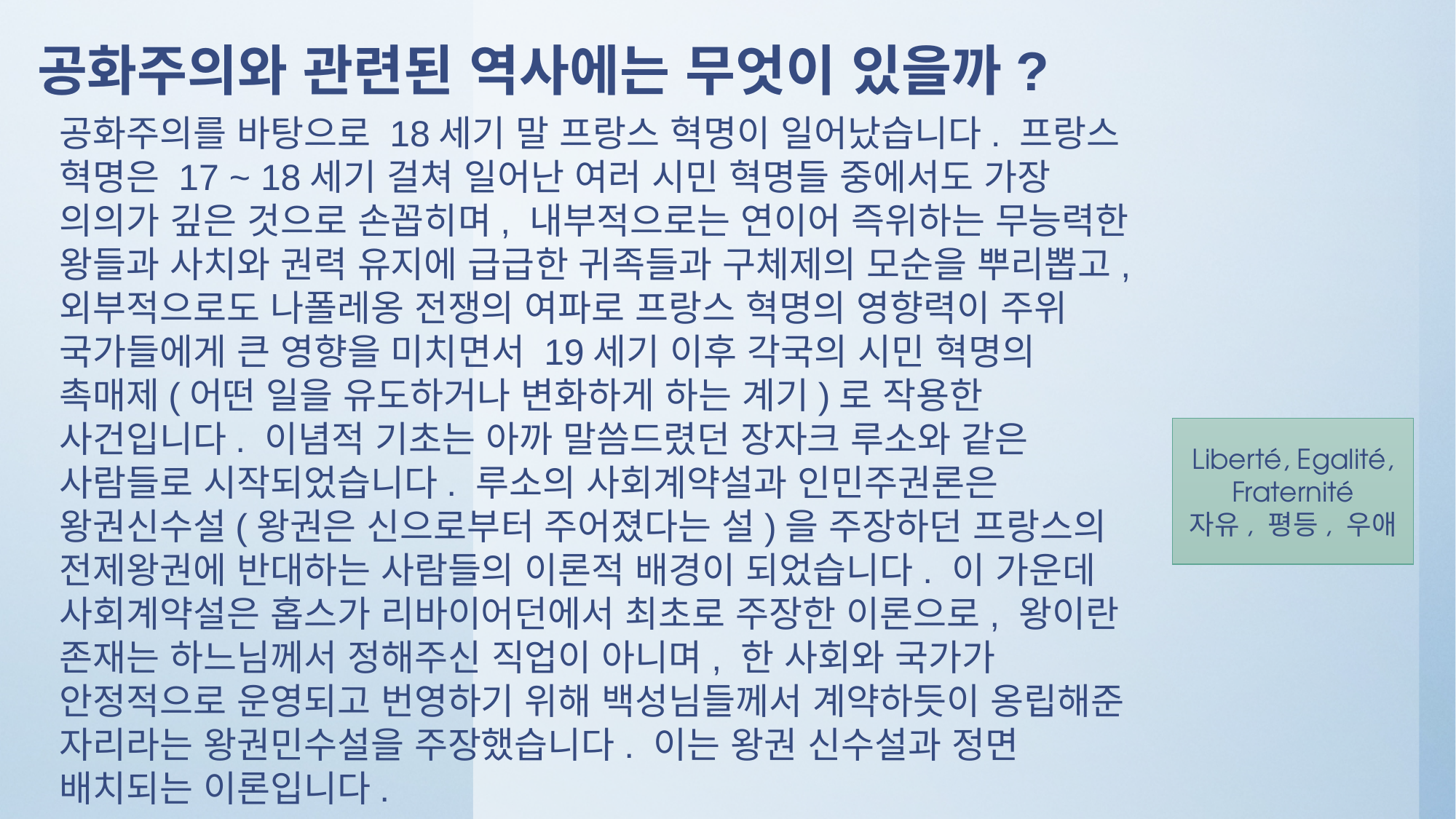

# 공화주의와 관련된 역사에는 무엇이 있을까?
공화주의를 바탕으로 18세기 말 프랑스 혁명이 일어났습니다. 프랑스 혁명은 17 ~ 18세기 걸쳐 일어난 여러 시민 혁명들 중에서도 가장 의의가 깊은 것으로 손꼽히며, 내부적으로는 연이어 즉위하는 무능력한 왕들과 사치와 권력 유지에 급급한 귀족들과 구체제의 모순을 뿌리뽑고, 외부적으로도 나폴레옹 전쟁의 여파로 프랑스 혁명의 영향력이 주위 국가들에게 큰 영향을 미치면서 19세기 이후 각국의 시민 혁명의 촉매제(어떤 일을 유도하거나 변화하게 하는 계기)로 작용한 사건입니다. 이념적 기초는 아까 말씀드렸던 장자크 루소와 같은 사람들로 시작되었습니다. 루소의 사회계약설과 인민주권론은 왕권신수설(왕권은 신으로부터 주어졌다는 설)을 주장하던 프랑스의 전제왕권에 반대하는 사람들의 이론적 배경이 되었습니다. 이 가운데 사회계약설은 홉스가 리바이어던에서 최초로 주장한 이론으로, 왕이란 존재는 하느님께서 정해주신 직업이 아니며, 한 사회와 국가가 안정적으로 운영되고 번영하기 위해 백성님들께서 계약하듯이 옹립해준 자리라는 왕권민수설을 주장했습니다. 이는 왕권 신수설과 정면 배치되는 이론입니다.
Liberté, Egalité, Fraternité
자유, 평등, 우애